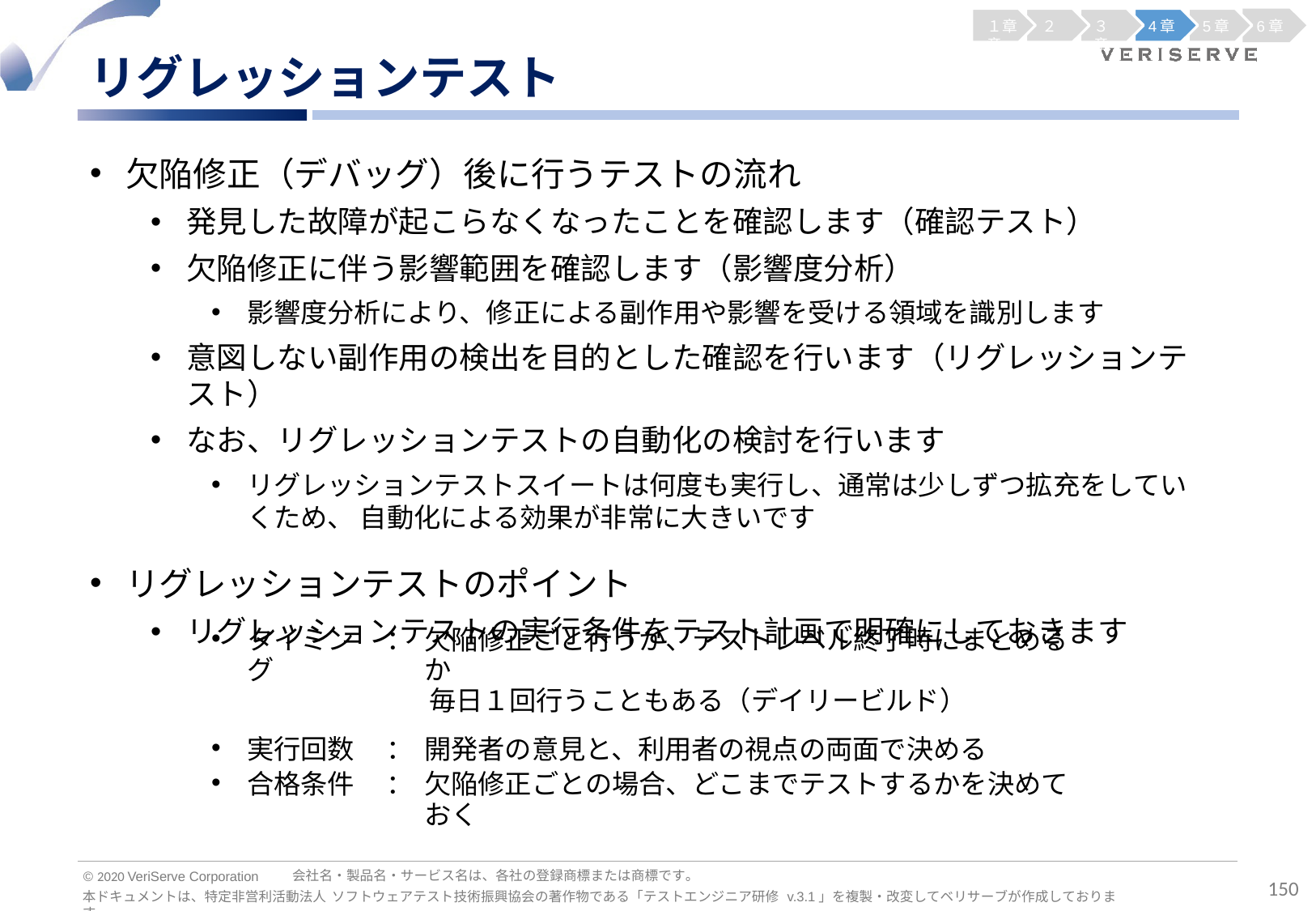

１章	２章
３章
4章
5章
6章
リグレッションテスト

欠陥修正（デバッグ）後に行うテストの流れ
発見した故障が起こらなくなったことを確認します（確認テスト）
欠陥修正に伴う影響範囲を確認します（影響度分析）
影響度分析により、修正による副作用や影響を受ける領域を識別します
意図しない副作用の検出を目的とした確認を行います（リグレッションテスト）
なお、リグレッションテストの自動化の検討を行います
リグレッションテストスイートは何度も実行し、通常は少しずつ拡充をしていくため、 自動化による効果が非常に大きいです

リグレッションテストのポイント
リグレッションテストの実行条件をテスト計画で明確にしておきます
| タイミング | ： | 欠陥修正ごと行うか、テストレベル終了時にまとめるか |
| --- | --- | --- |
|  |  | 毎日１回行うこともある（デイリービルド） |
| 実行回数 | ： | 開発者の意見と、利用者の視点の両面で決める |
| 合格条件 | ： | 欠陥修正ごとの場合、どこまでテストするかを決めておく |
会社名・製品名・サービス名は、各社の登録商標または商標です。
© 2020 VeriServe Corporation
150
本ドキュメントは、特定非営利活動法人 ソフトウェアテスト技術振興協会の著作物である「テストエンジニア研修 v.3.1」を複製・改変してベリサーブが作成しております。